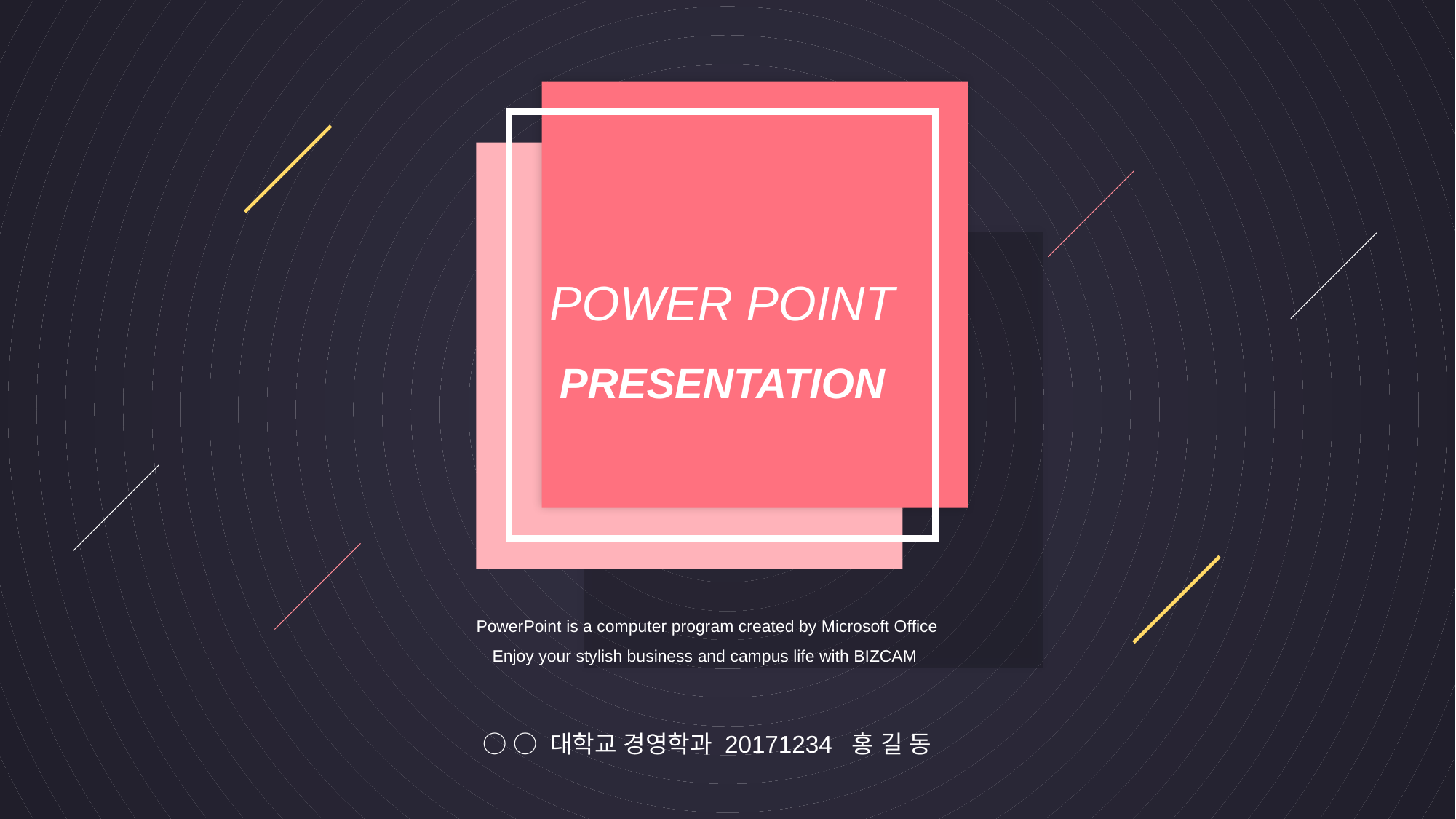

POWER POINT PRESENTATION

PowerPoint is a computer program created by Microsoft Office
Enjoy your stylish business and campus life with BIZCAM

○ ○ 대학교 경영학과 20171234  홍 길 동